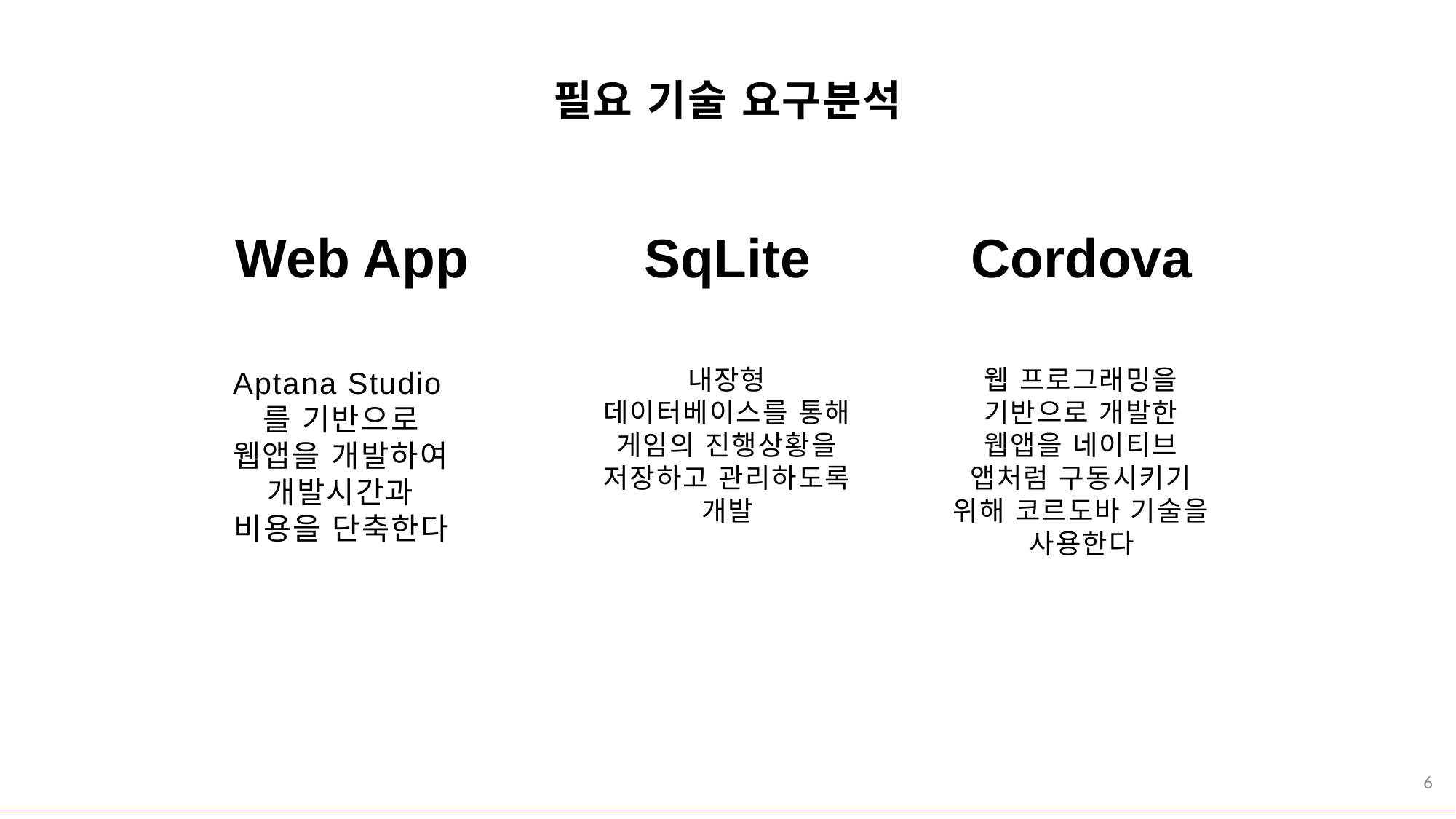

필요 기술 요구분석
Web App
SqLite
Cordova
내장형 데이터베이스를 통해 게임의 진행상황을 저장하고 관리하도록 개발
웹 프로그래밍을 기반으로 개발한 웹앱을 네이티브 앱처럼 구동시키기 위해 코르도바 기술을 사용한다
Aptana Studio를 기반으로 웹앱을 개발하여 개발시간과 비용을 단축한다
6